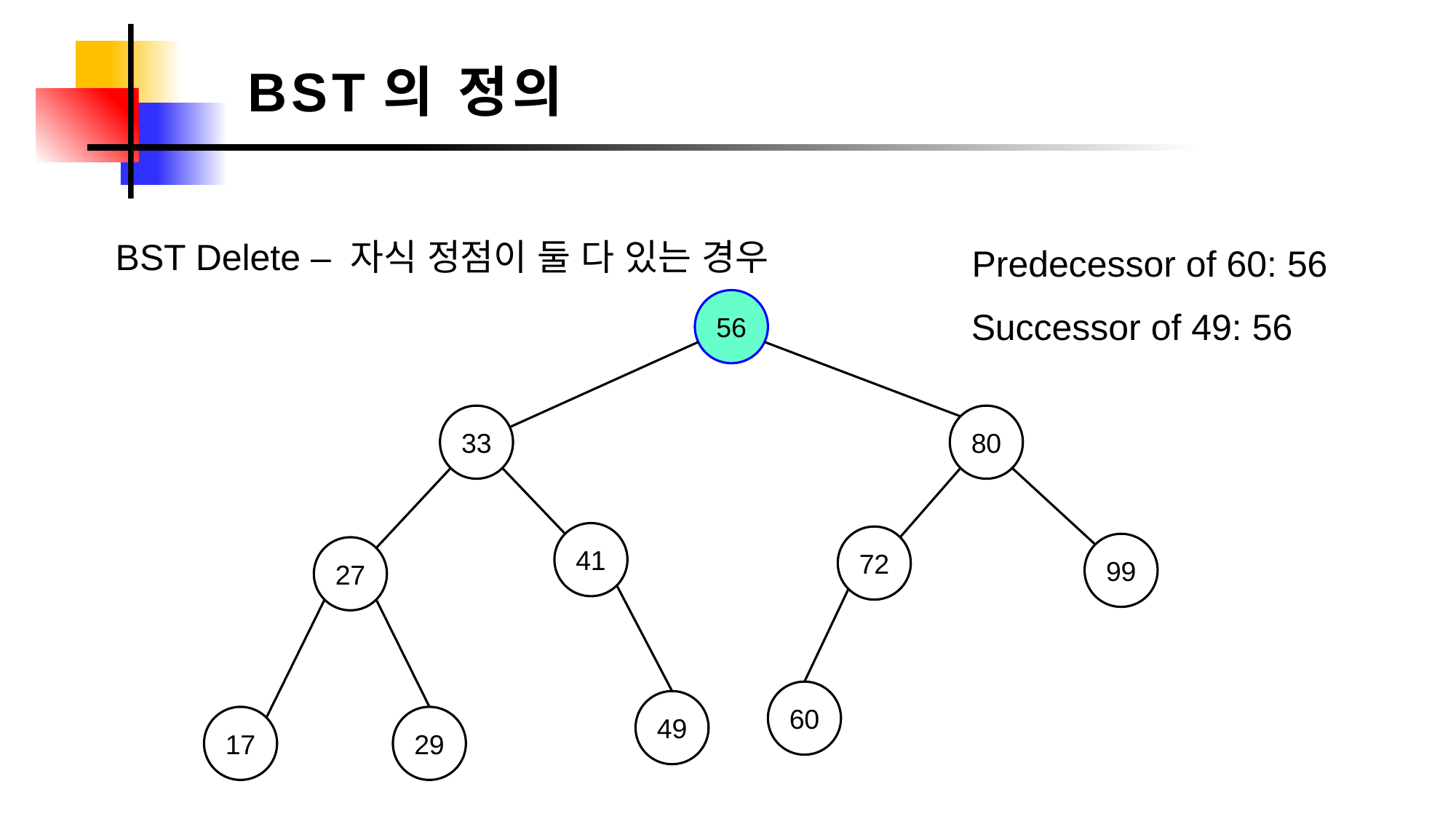

BST의 정의
BST Delete – 자식 정점이 둘 다 있는 경우
Predecessor of 60: 56
56
33
80
41
72
99
27
49
17
29
Successor of 49: 56
60